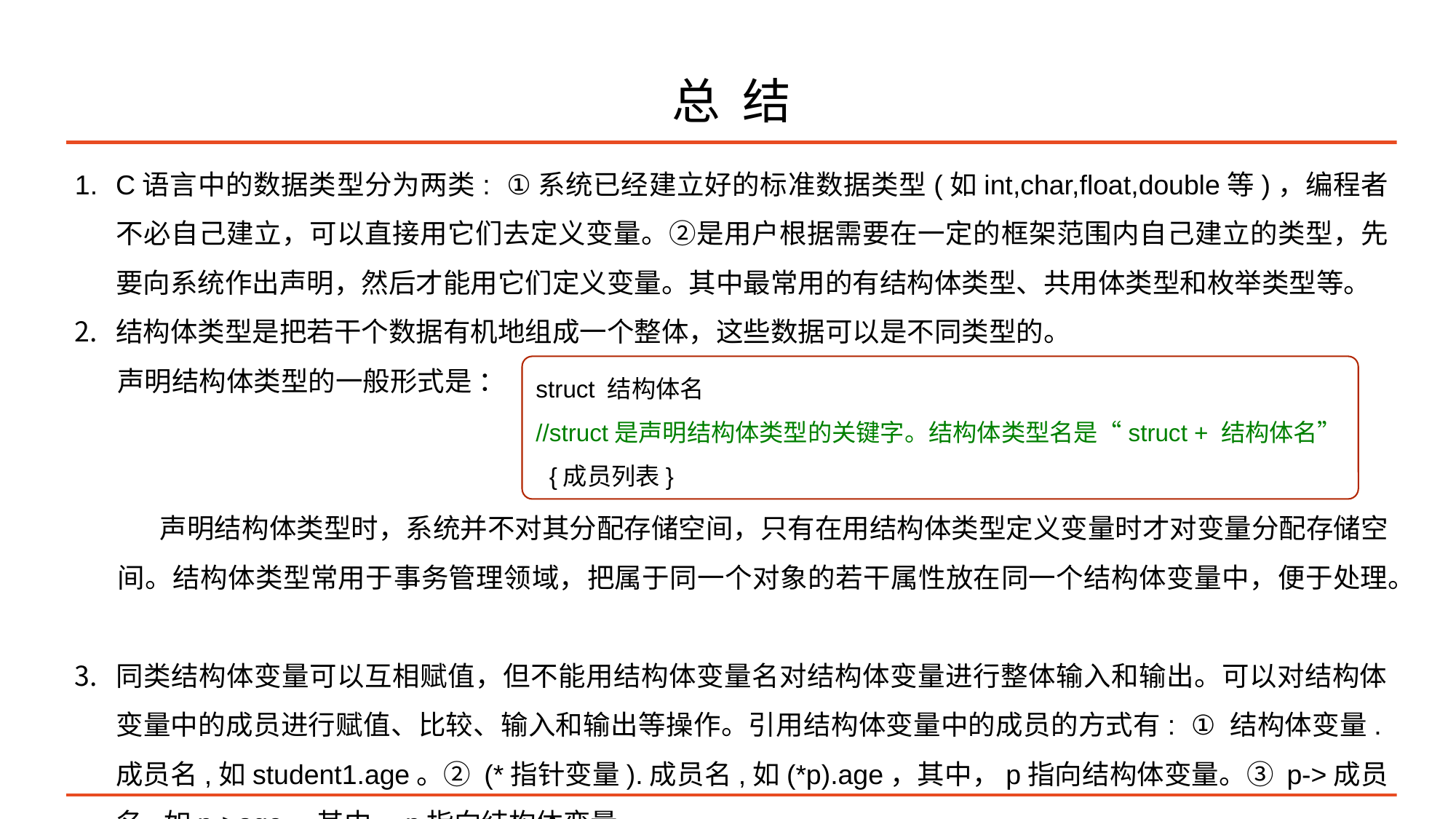

# 总  结
C语言中的数据类型分为两类:  ①系统已经建立好的标准数据类型(如int,char,float,double等)，编程者不必自己建立，可以直接用它们去定义变量。②是用户根据需要在一定的框架范围内自己建立的类型，先要向系统作出声明，然后才能用它们定义变量。其中最常用的有结构体类型、共用体类型和枚举类型等。
结构体类型是把若干个数据有机地组成一个整体，这些数据可以是不同类型的。
声明结构体类型的一般形式是 ：

声明结构体类型时，系统并不对其分配存储空间，只有在用结构体类型定义变量时才对变量分配存储空间。结构体类型常用于事务管理领域，把属于同一个对象的若干属性放在同一个结构体变量中，便于处理。
同类结构体变量可以互相赋值，但不能用结构体变量名对结构体变量进行整体输入和输出。可以对结构体变量中的成员进行赋值、比较、输入和输出等操作。引用结构体变量中的成员的方式有:  ① 结构体变量.成员名,如student1.age。② (*指针变量).成员名,如(*p).age，其中，p指向结构体变量。③ p->成员名,如p->age，其中，p指向结构体变量。
struct 结构体名
//struct是声明结构体类型的关键字。结构体类型名是“struct + 结构体名”
  {成员列表}